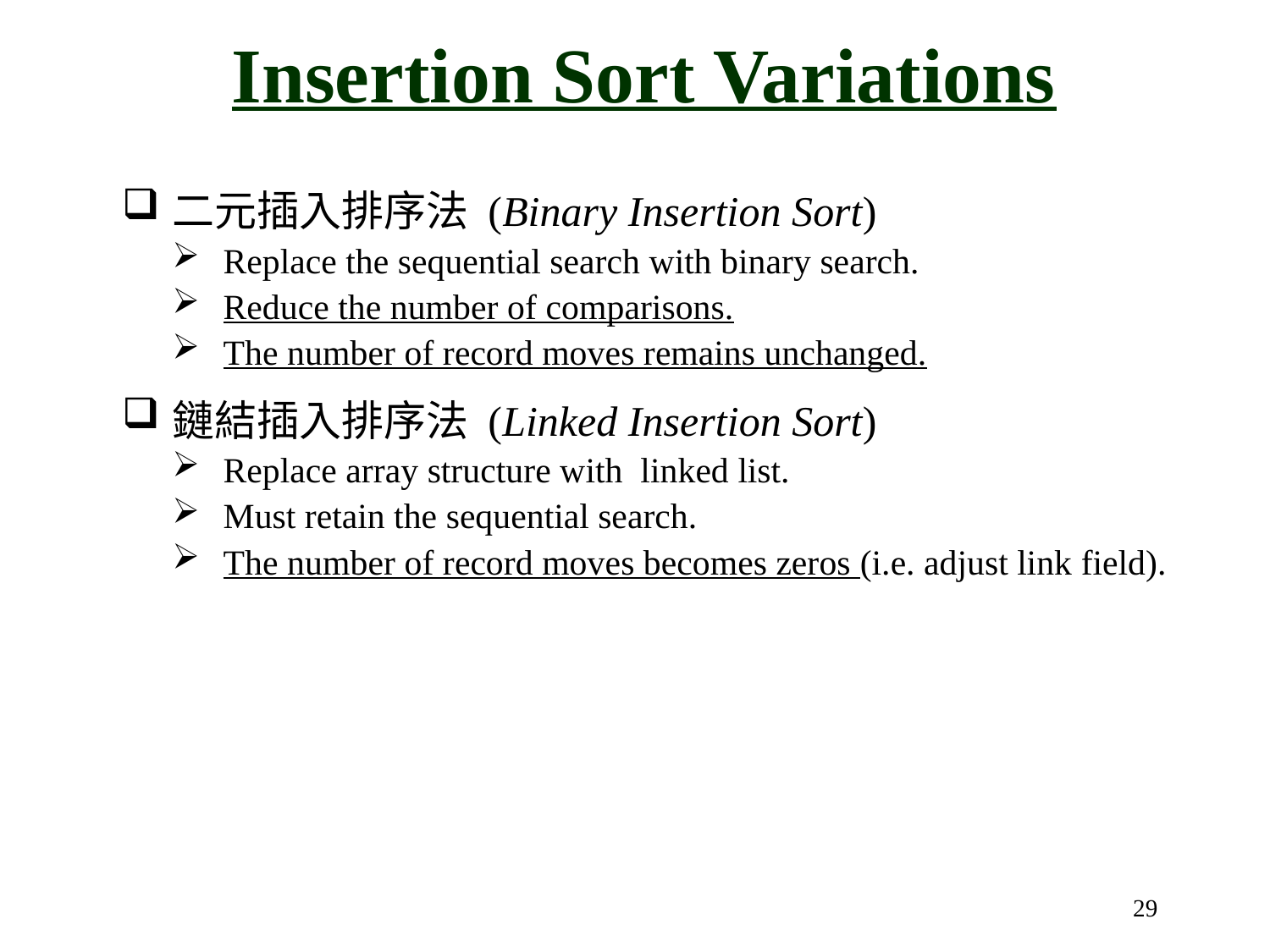

# Insertion Sort Variations
二元插入排序法 (Binary Insertion Sort)
Replace the sequential search with binary search.
Reduce the number of comparisons.
The number of record moves remains unchanged.
鏈結插入排序法 (Linked Insertion Sort)
Replace array structure with  linked list.
Must retain the sequential search.
The number of record moves becomes zeros (i.e. adjust link field).
29